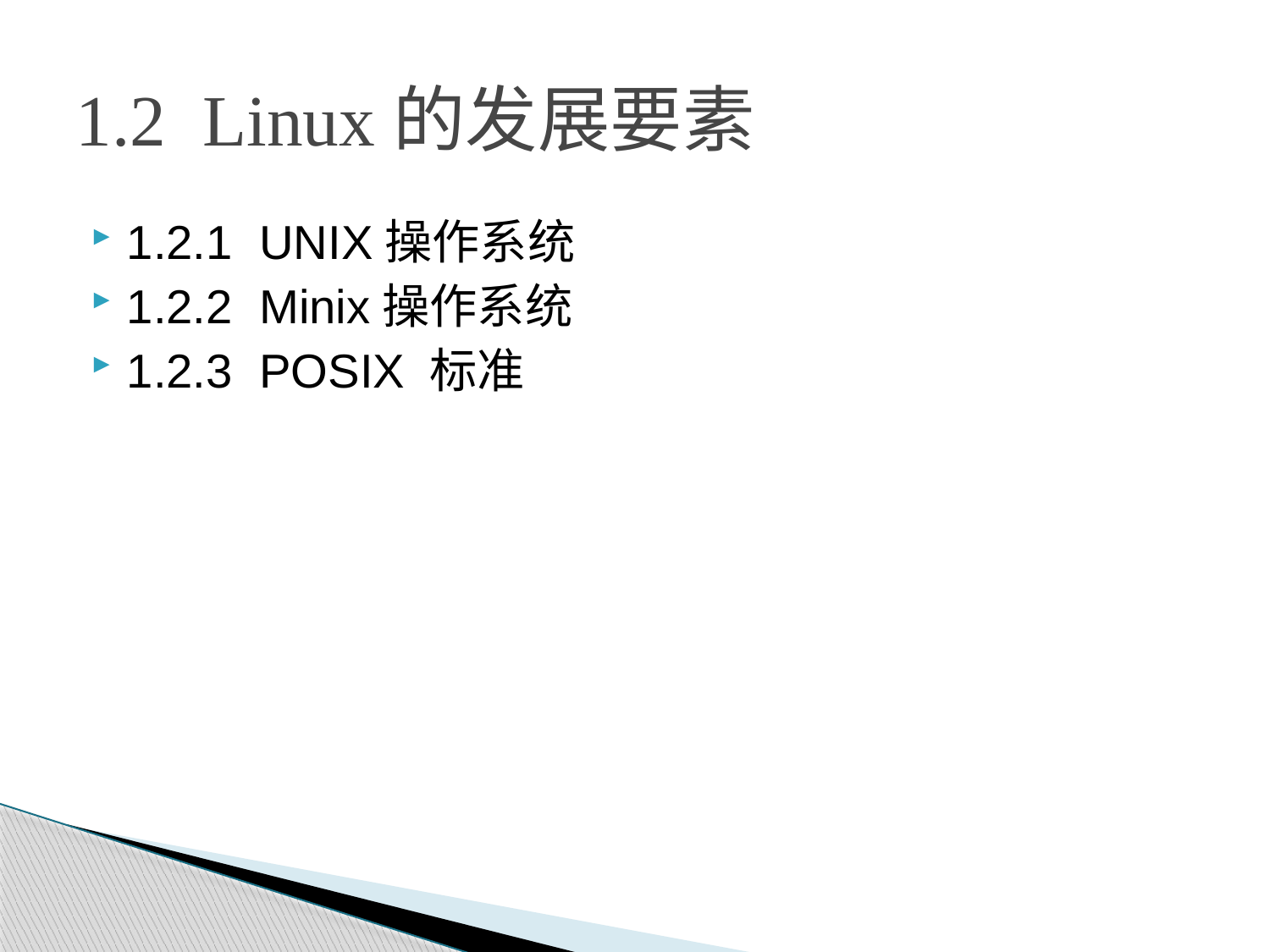

# 1.2  Linux的发展要素
1.2.1  UNIX操作系统
1.2.2  Minix操作系统
1.2.3  POSIX 标准